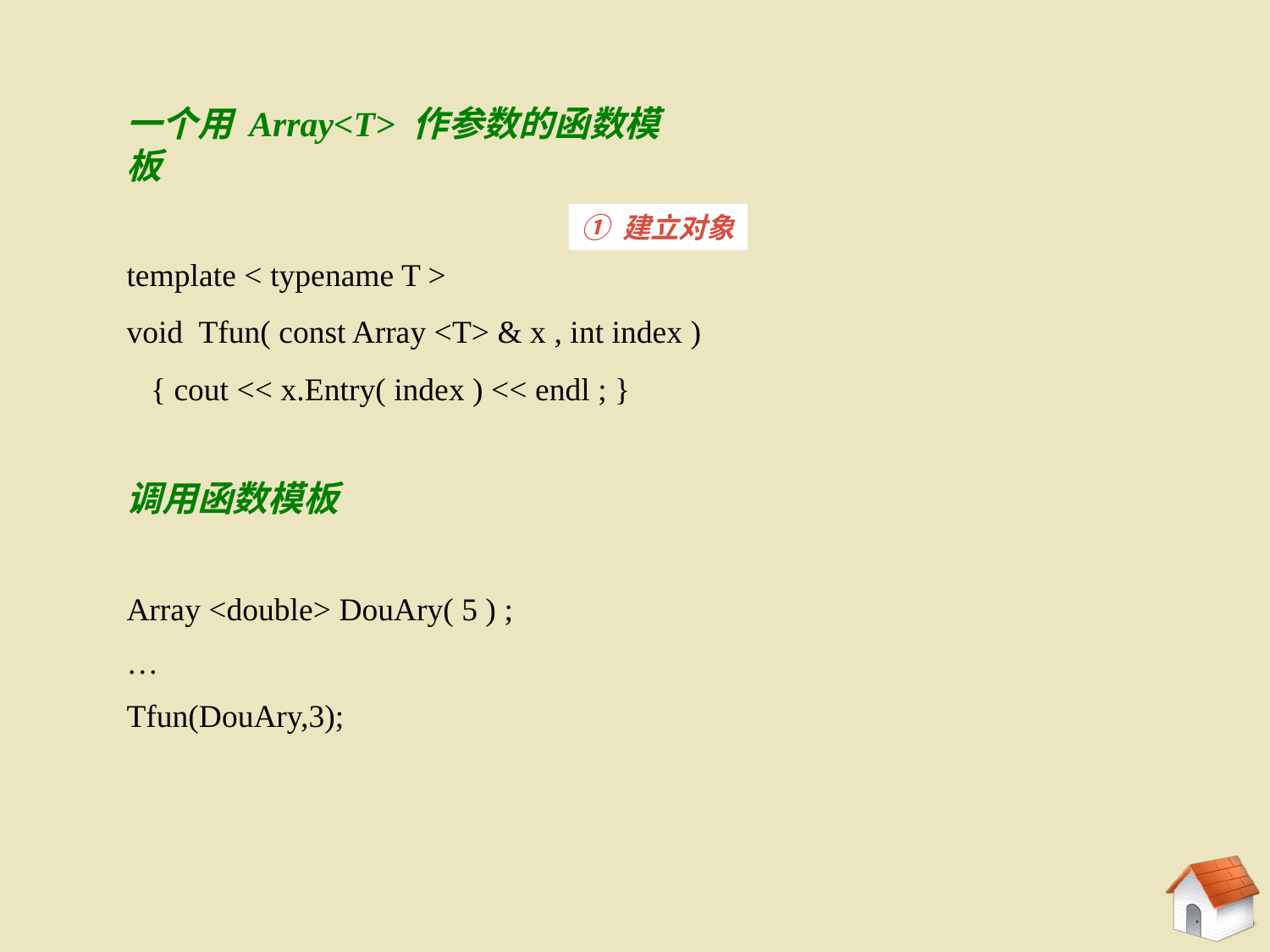

10.3.2  类模板作函数参数
一个用 Array<T> 作参数的函数模板
① 建立对象
template < typename T >
void  Tfun( const Array <T> & x , int index )
   { cout << x.Entry( index ) << endl ; }
调用函数模板
Array <double> DouAry( 5 ) ;
…
Tfun(DouAry,3);